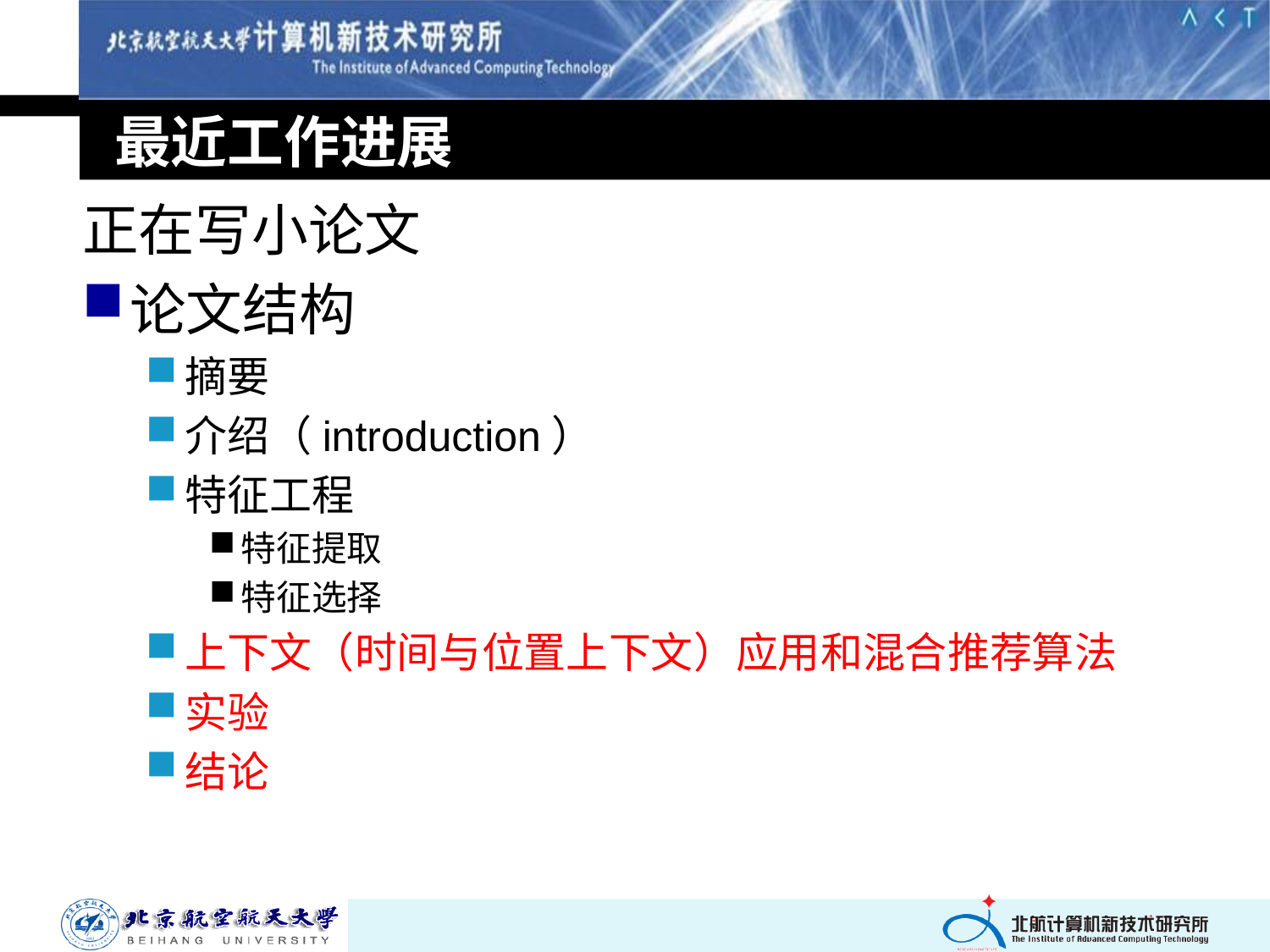

# 最近工作进展
正在写小论文
论文结构
摘要
介绍（introduction）
特征工程
特征提取
特征选择
上下文（时间与位置上下文）应用和混合推荐算法
实验
结论